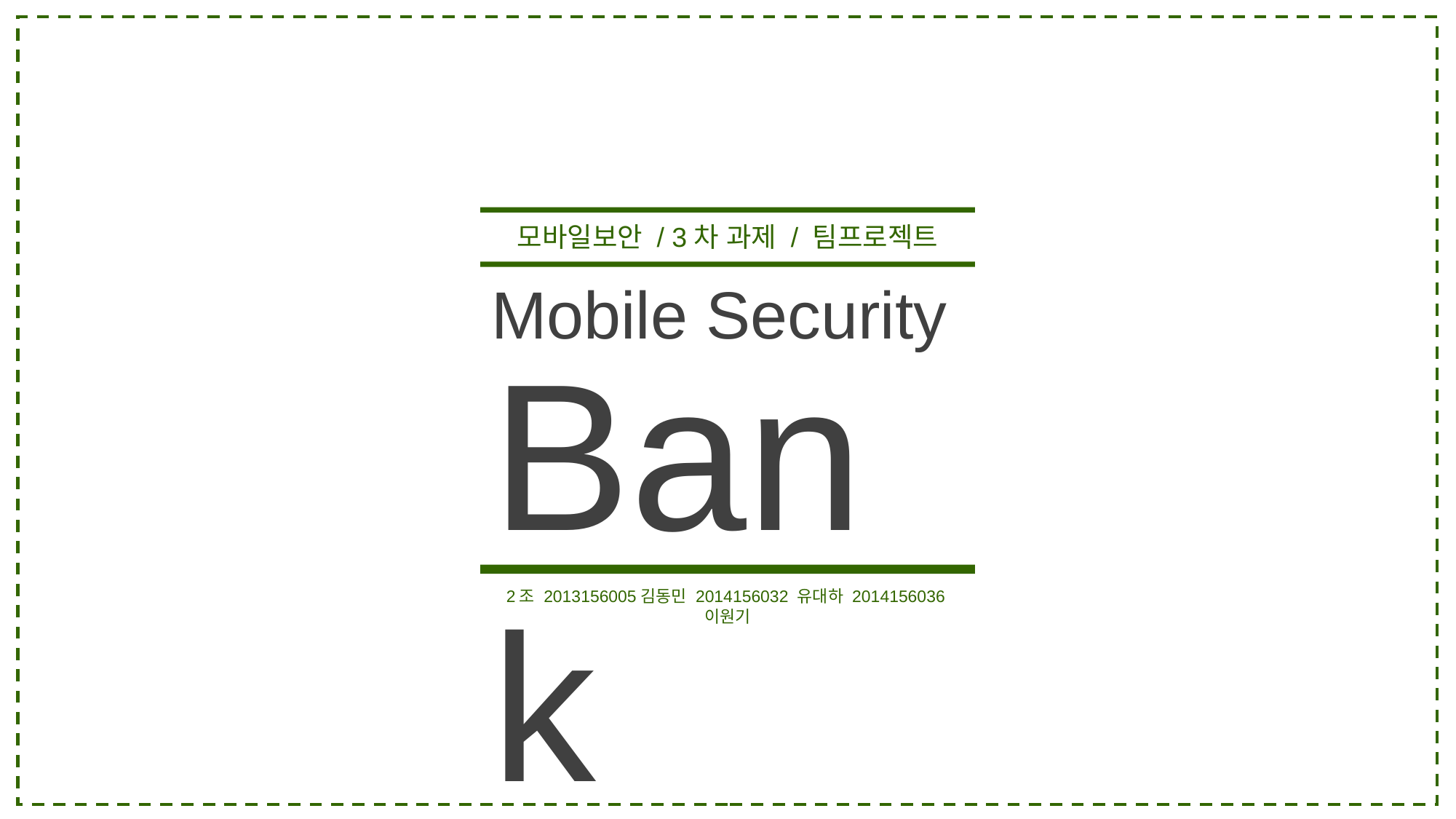

모바일보안 / 3차 과제 / 팀프로젝트

Mobile Security
Bank

2조 2013156005김동민 2014156032 유대하 2014156036이원기